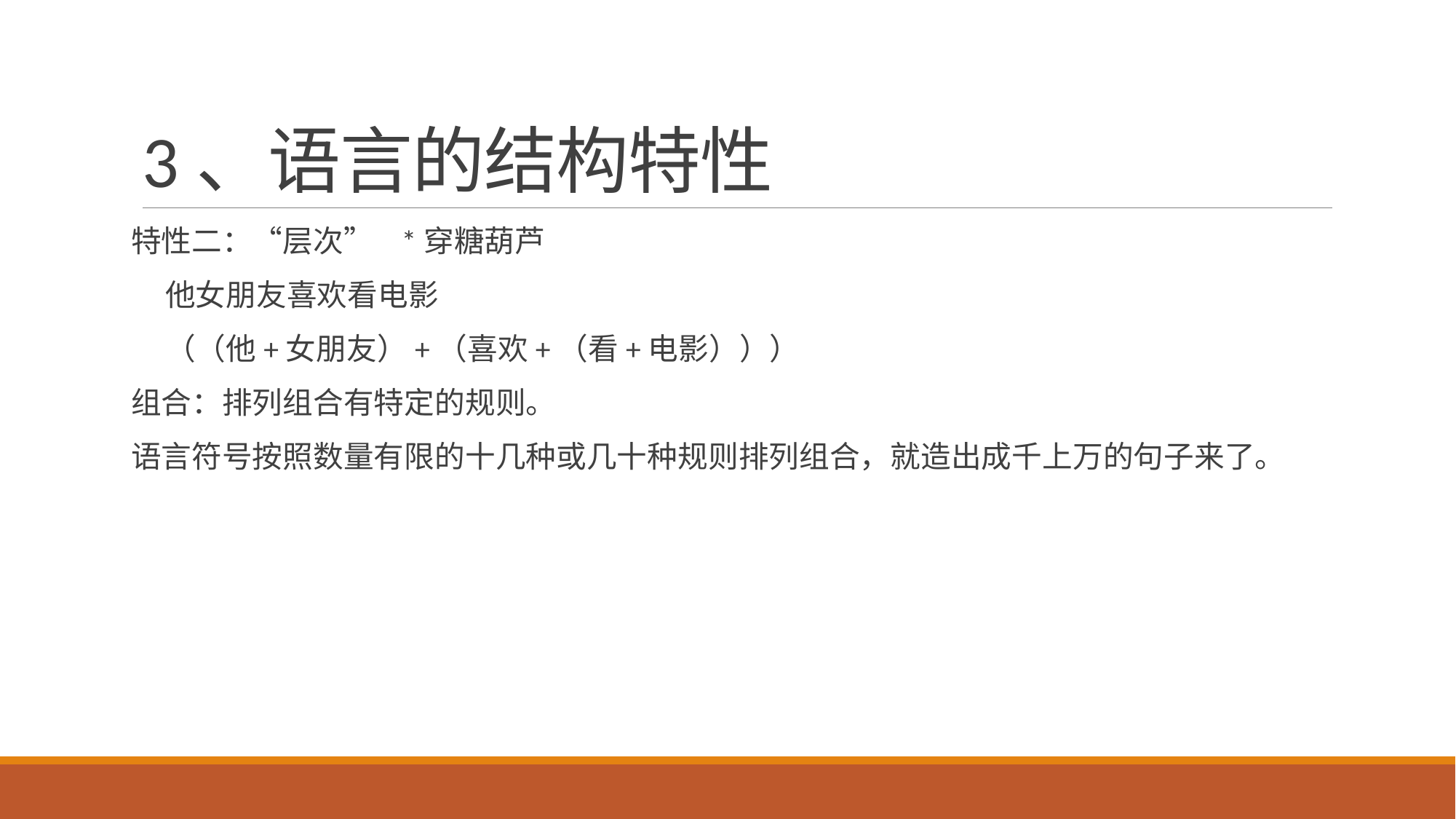

# 3、语言的结构特性
特性二：“层次”   *穿糖葫芦
    他女朋友喜欢看电影
    （（他+女朋友）+（喜欢+（看+电影）））
组合：排列组合有特定的规则。
语言符号按照数量有限的十几种或几十种规则排列组合，就造出成千上万的句子来了。